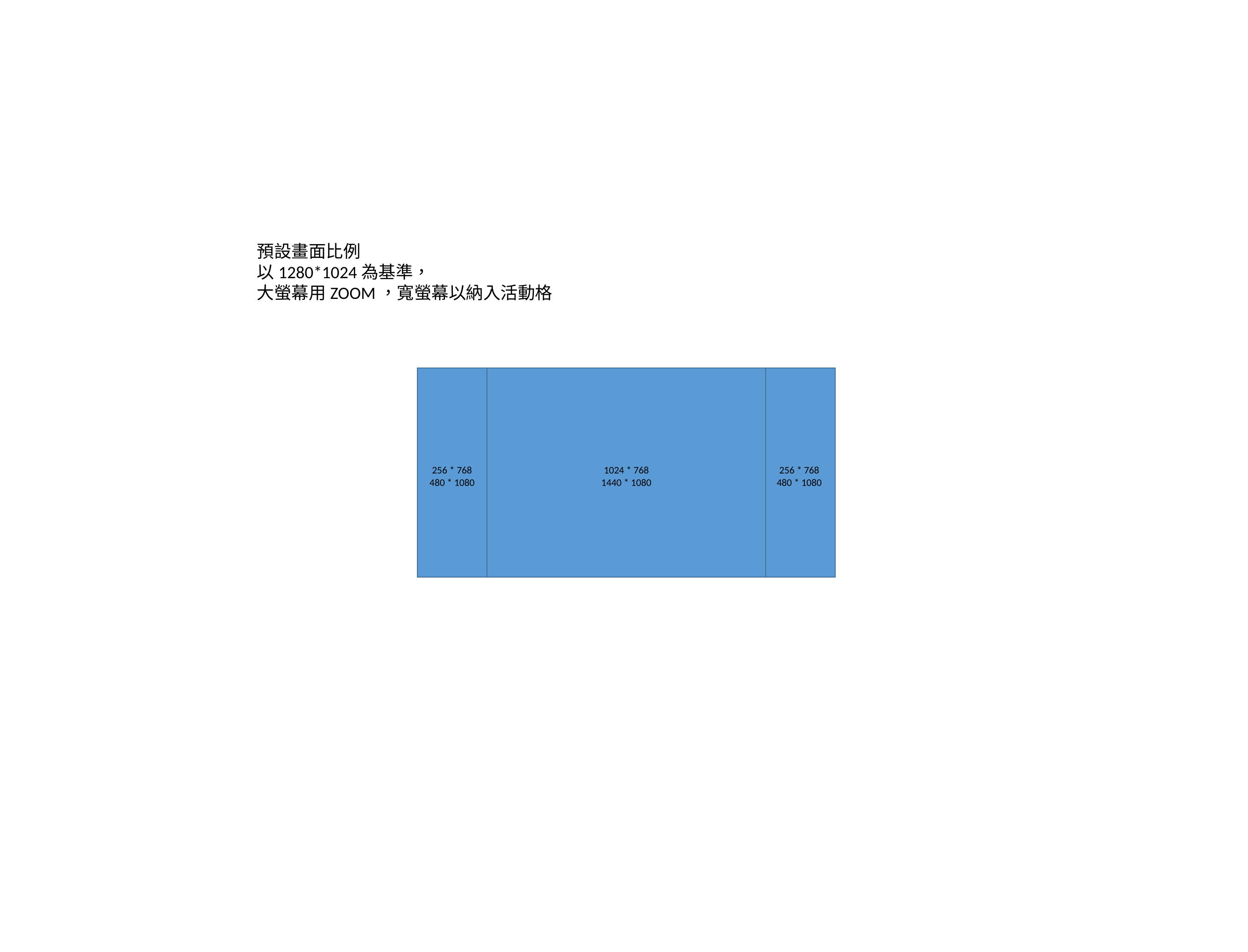

預設畫面比例
以1280*1024為基準，
大螢幕用ZOOM，寬螢幕以納入活動格

256 * 768
480 * 1080
1024 * 768
1440 * 1080
256 * 768
480 * 1080